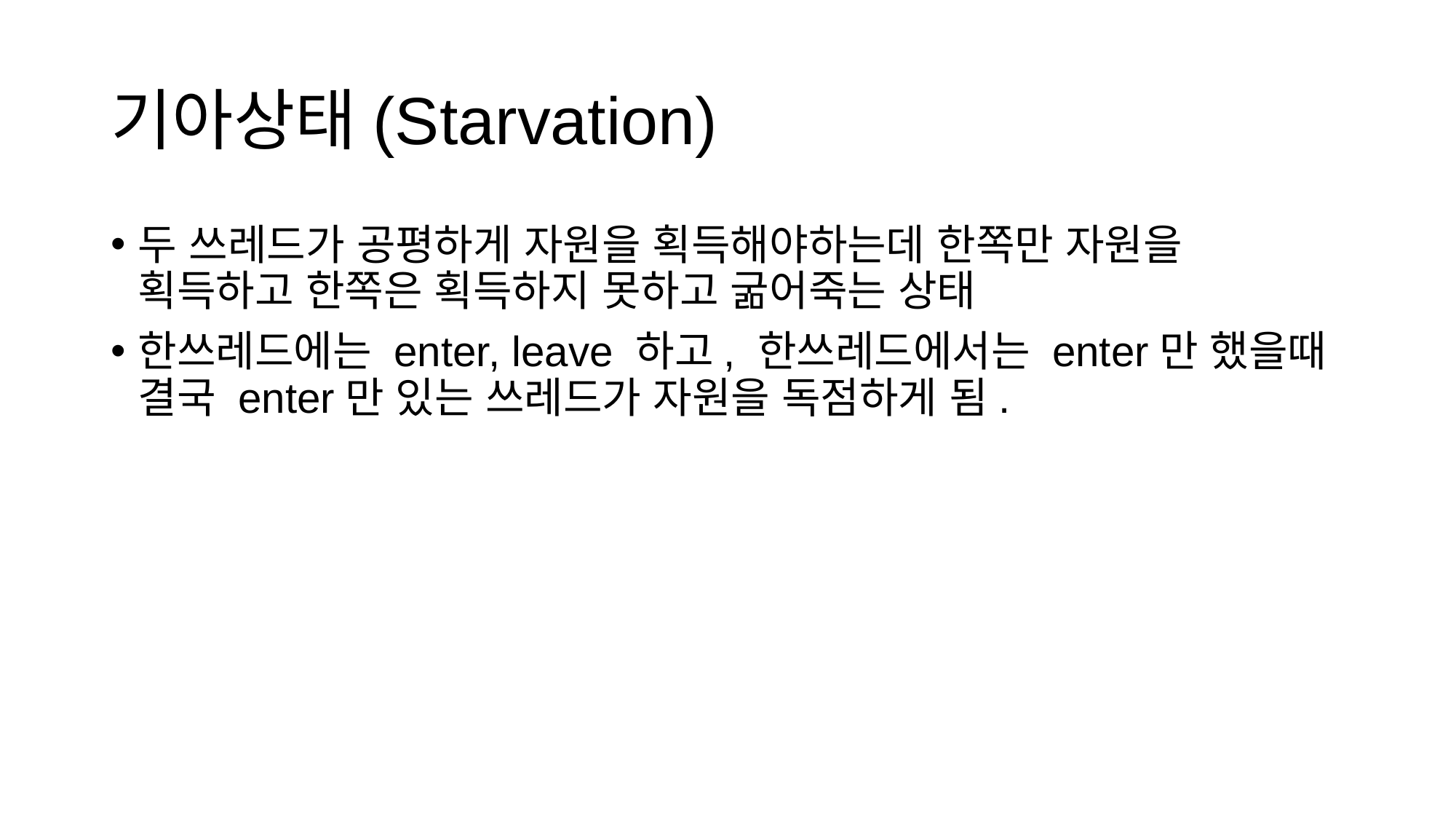

# 기아상태(Starvation)
두 쓰레드가 공평하게 자원을 획득해야하는데 한쪽만 자원을 획득하고 한쪽은 획득하지 못하고 굶어죽는 상태
한쓰레드에는 enter, leave 하고, 한쓰레드에서는 enter만 했을때 결국 enter만 있는 쓰레드가 자원을 독점하게 됨.